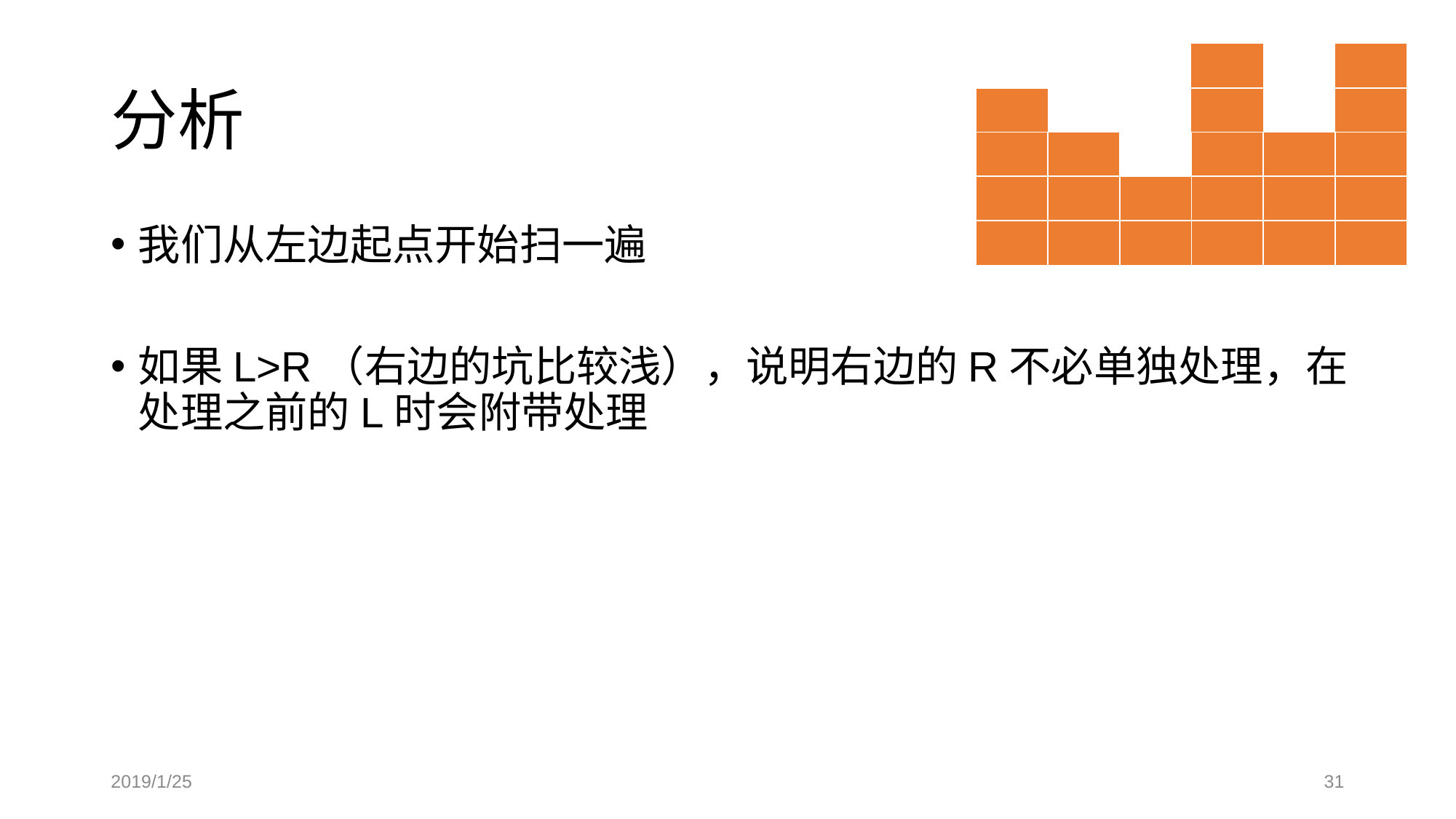

# 分析
|  |  |  |  |  |  |
| --- | --- | --- | --- | --- | --- |
|  |  |  |  |  |  |
|  |  |  |  |  |  |
|  |  |  |  |  |  |
|  |  |  |  |  |  |
我们从左边起点开始扫一遍

如果L>R（右边的坑比较浅），说明右边的R不必单独处理，在处理之前的L时会附带处理
2019/1/25
31